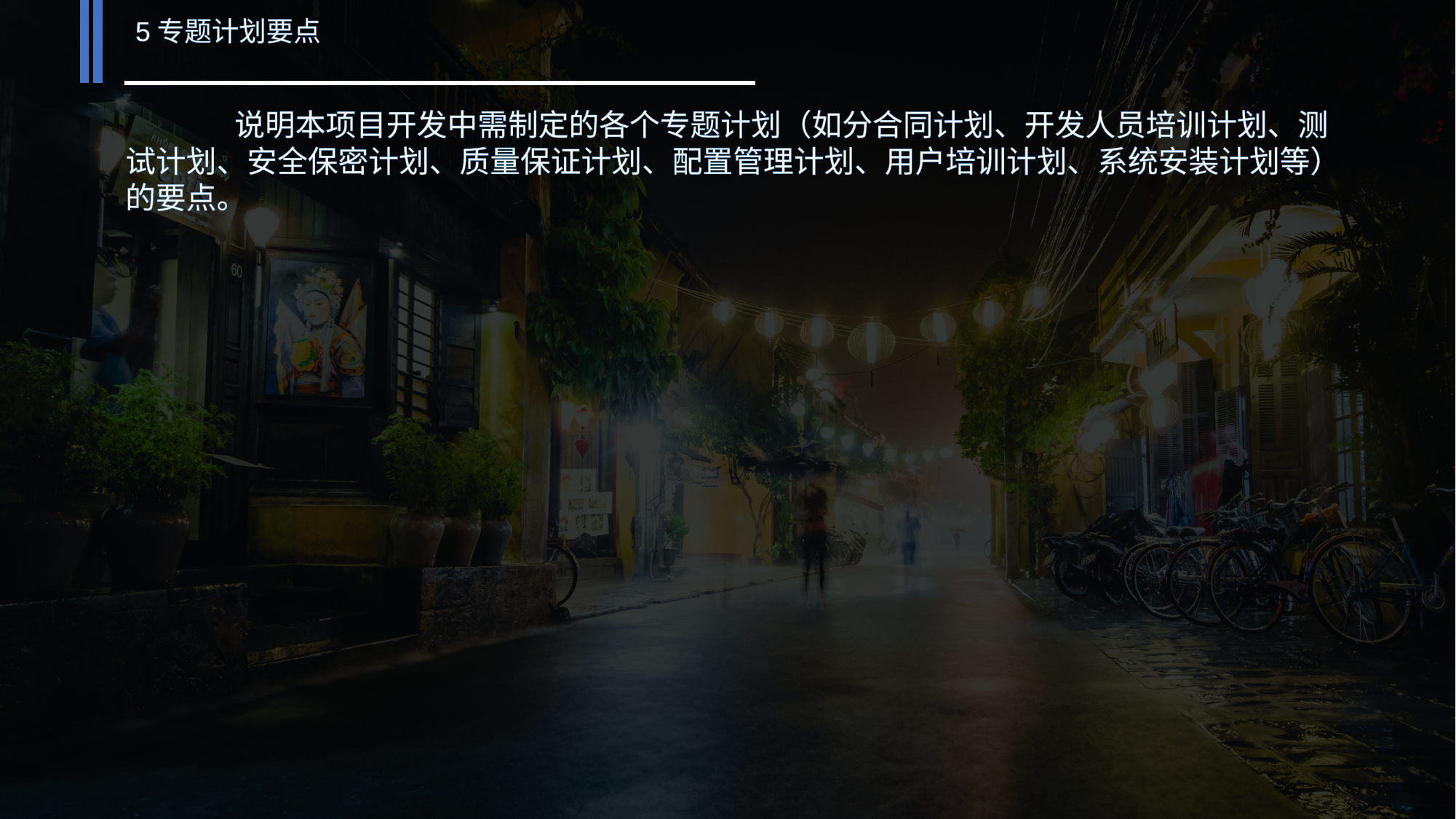

5专题计划要点
	说明本项目开发中需制定的各个专题计划（如分合同计划、开发人员培训计划、测试计划、安全保密计划、质量保证计划、配置管理计划、用户培训计划、系统安装计划等）的要点。